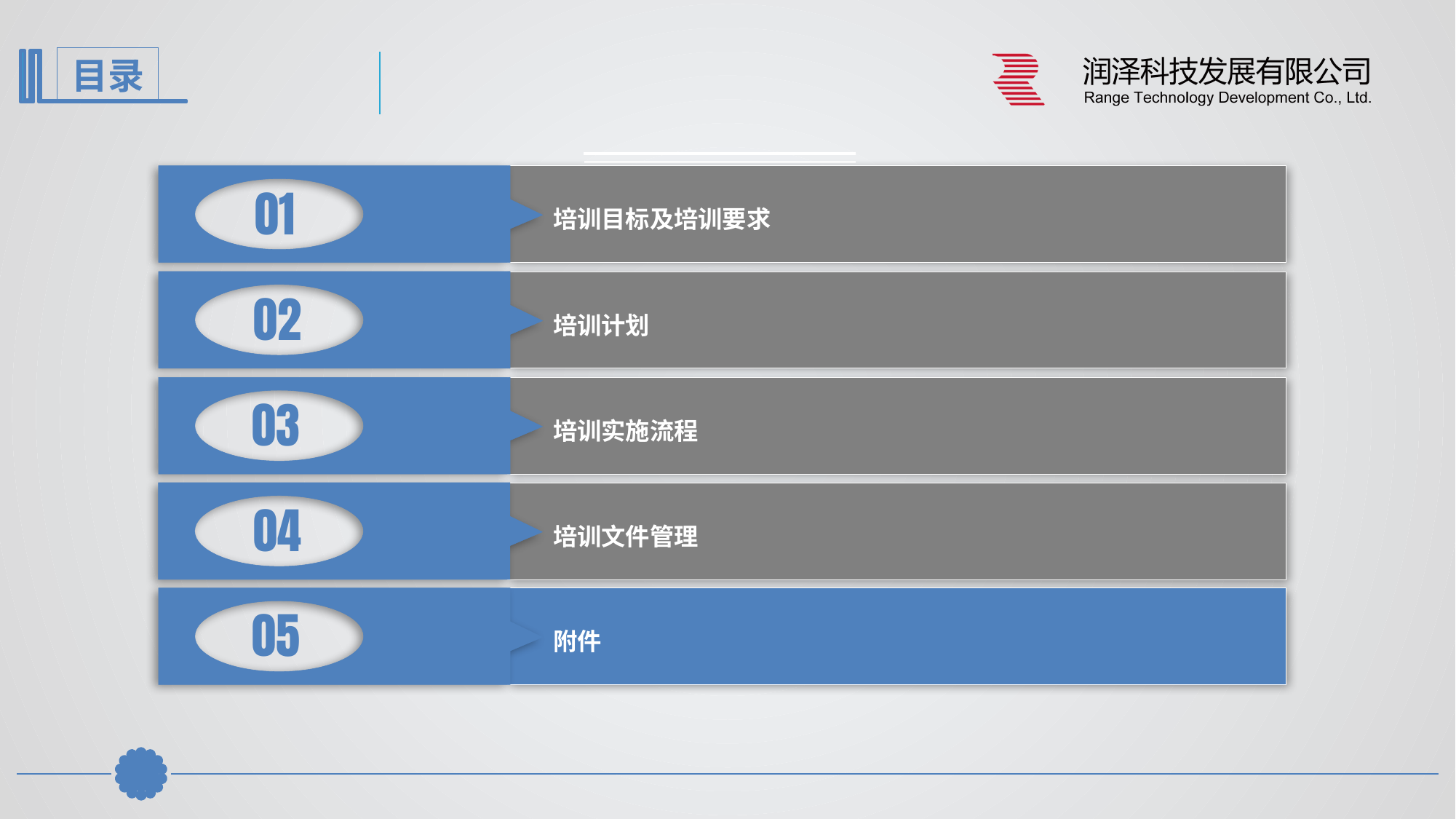

01
培训目标及培训要求

02
培训计划

03
培训实施流程

04
培训文件管理

05
附件
14